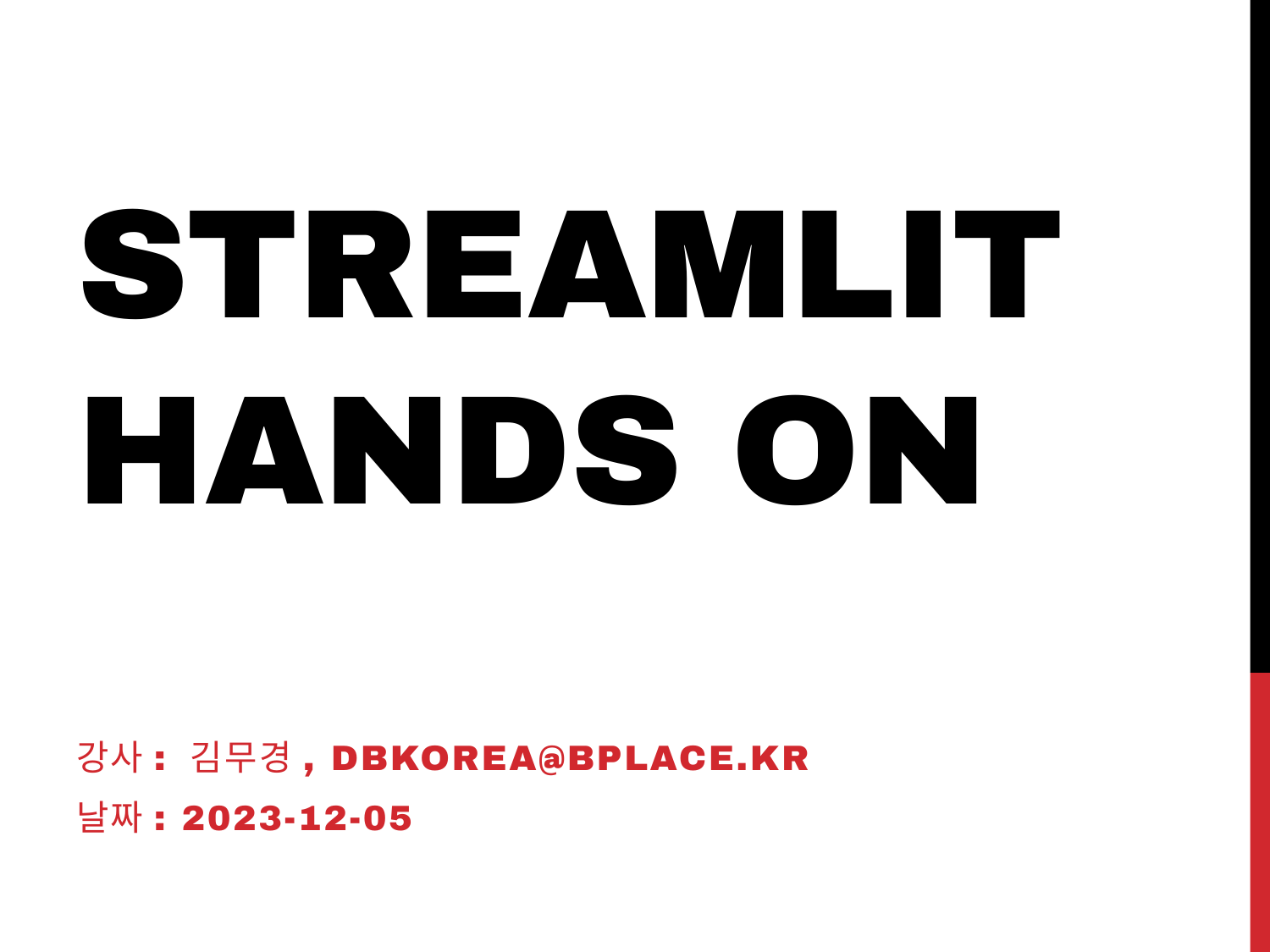

# Streamlit Hands on
강사: 김무경, DBKOREA@BPLACE.KR
날짜: 2023-12-05